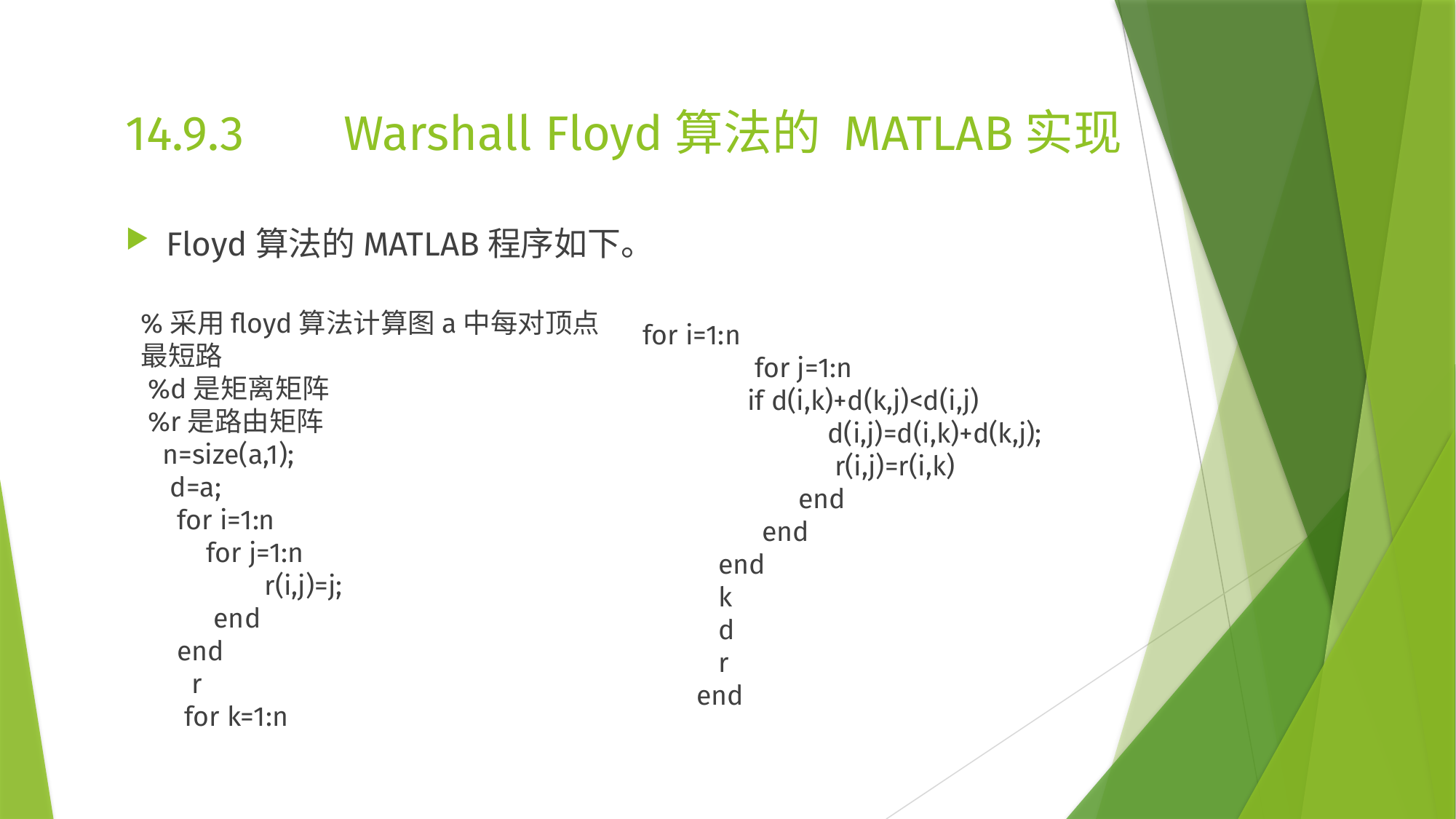

14.9.3 	Warshall Floyd算法的 MATLAB实现
Floyd算法的MATLAB程序如下。

%采用floyd算法计算图a中每对顶点最短路
 %d是矩离矩阵
 %r是路由矩阵
   n=size(a,1);
    d=a;
     for i=1:n
         for j=1:n
                 r(i,j)=j;
          end
     end
       r
      for k=1:n
 for i=1:n
                for j=1:n
	if d(i,k)+d(k,j)<d(i,j)
                          d(i,j)=d(i,k)+d(k,j);
                           r(i,j)=r(i,k)
                      end
                 end
           end
           k
           d
           r
        end